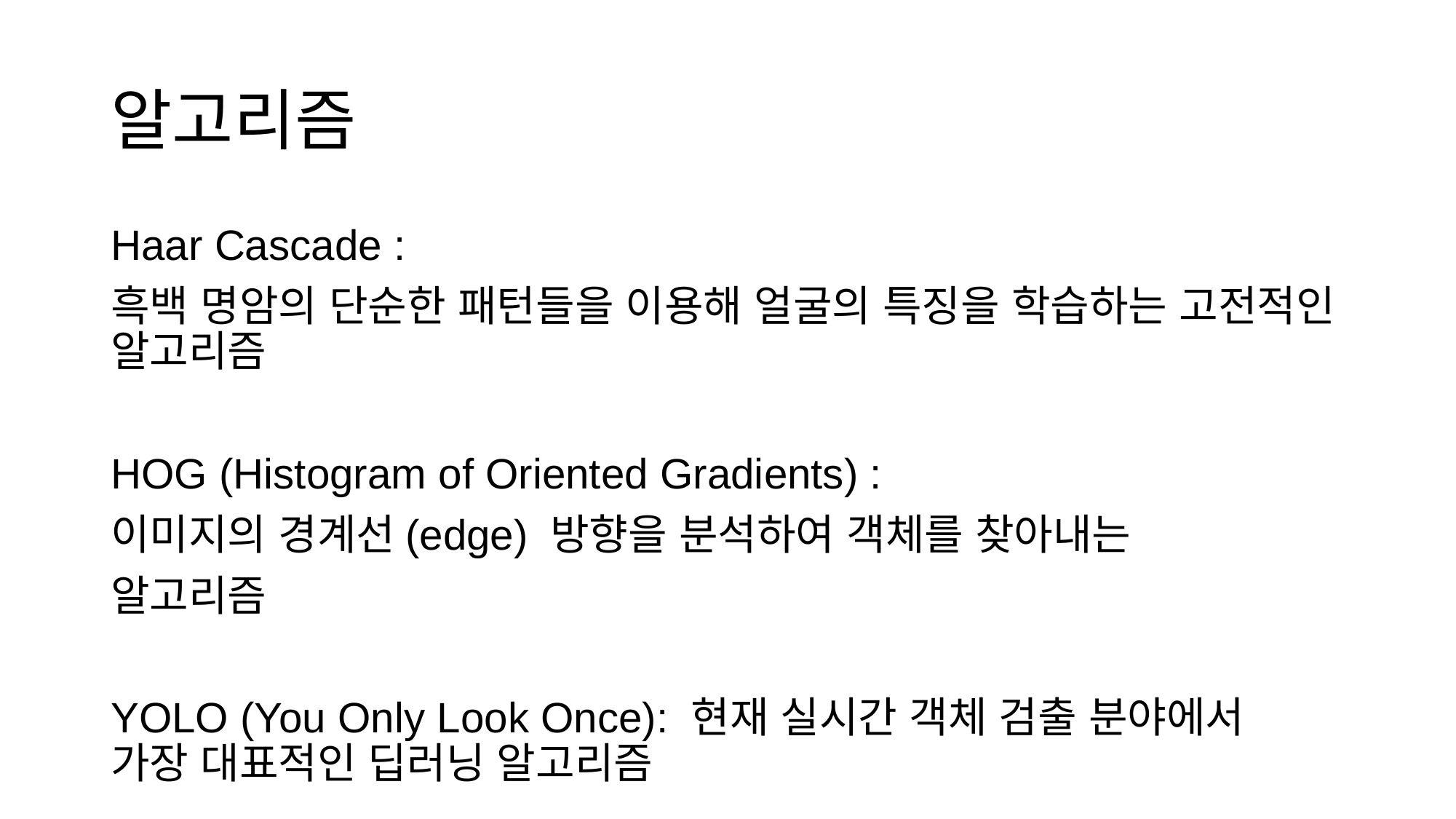

# 알고리즘
Haar Cascade :
흑백 명암의 단순한 패턴들을 이용해 얼굴의 특징을 학습하는 고전적인 알고리즘

HOG (Histogram of Oriented Gradients) :
이미지의 경계선(edge) 방향을 분석하여 객체를 찾아내는
알고리즘

YOLO (You Only Look Once): 현재 실시간 객체 검출 분야에서
가장 대표적인 딥러닝 알고리즘